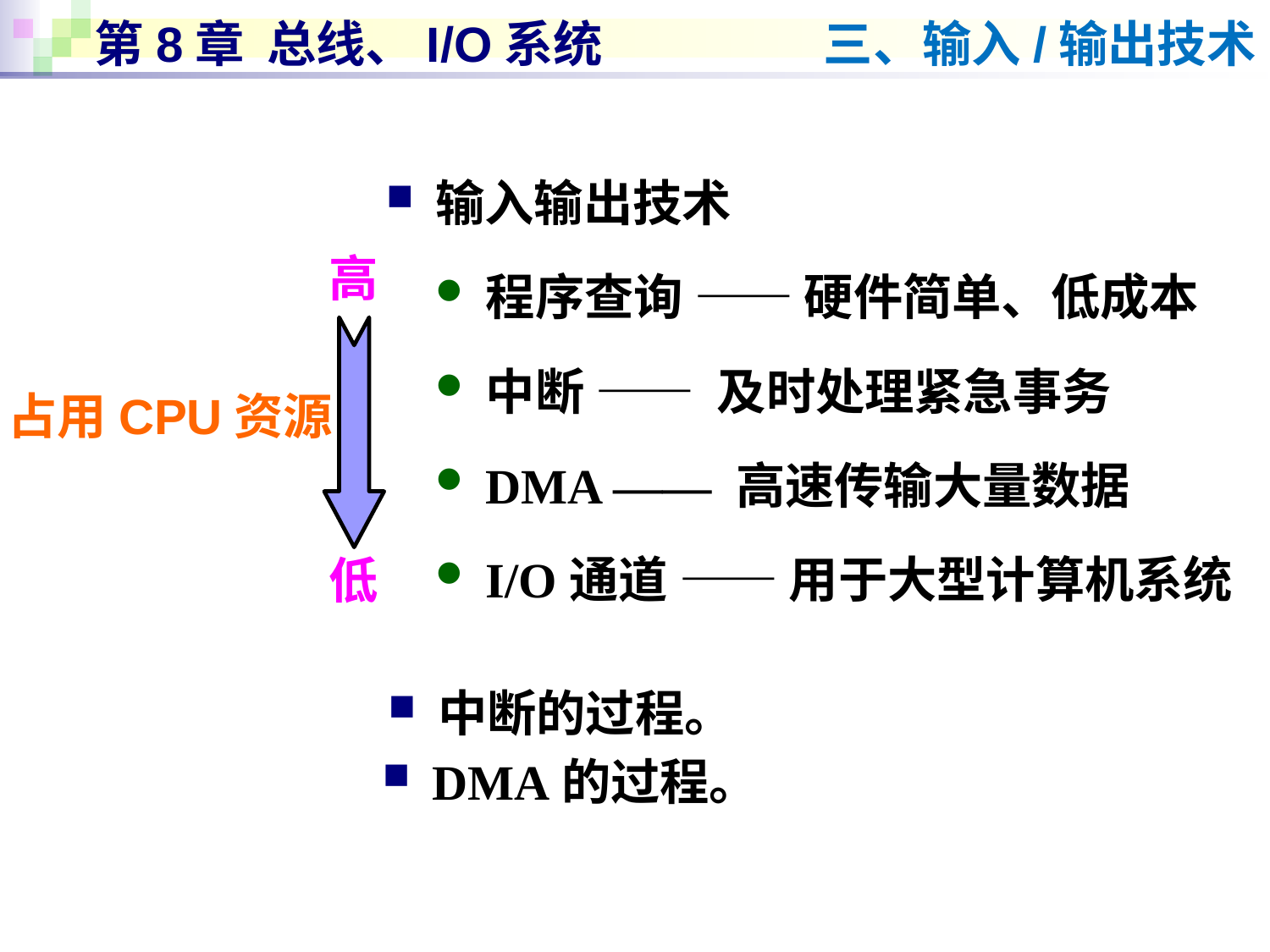

# 第8章  总线、I/O系统
三、输入/输出技术
输入输出技术
程序查询 —— 硬件简单、低成本
中断 ——  及时处理紧急事务
DMA —— 高速传输大量数据
I/O通道 —— 用于大型计算机系统
高
占用CPU资源

低
中断的过程。
DMA的过程。
75